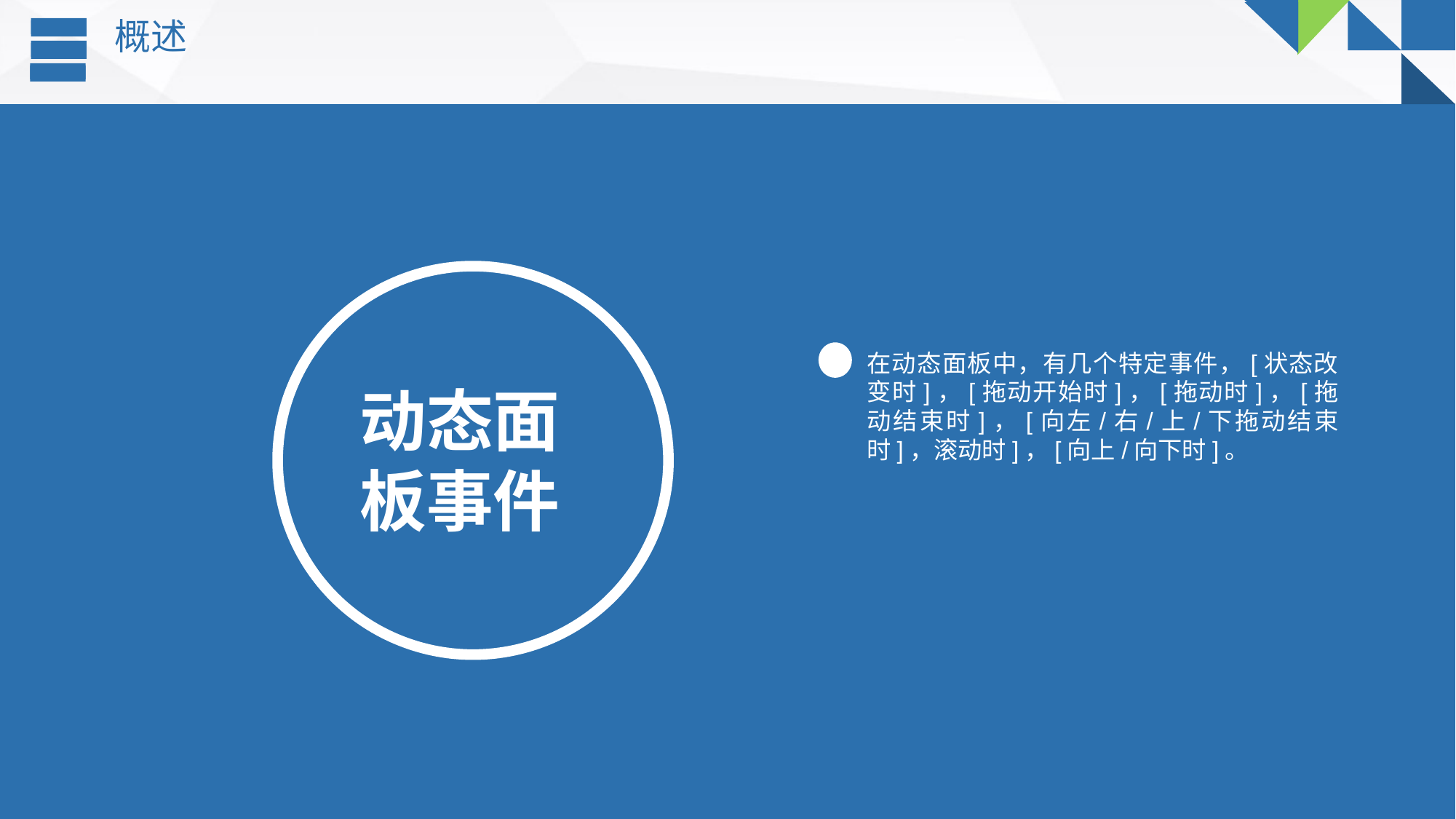

概述

在动态面板中，有几个特定事件，[状态改变时]，[拖动开始时]，[拖动时]，[拖动结束时]，[向左/右/上/下拖动结束时]，滚动时]，[向上/向下时]。

动态面板事件